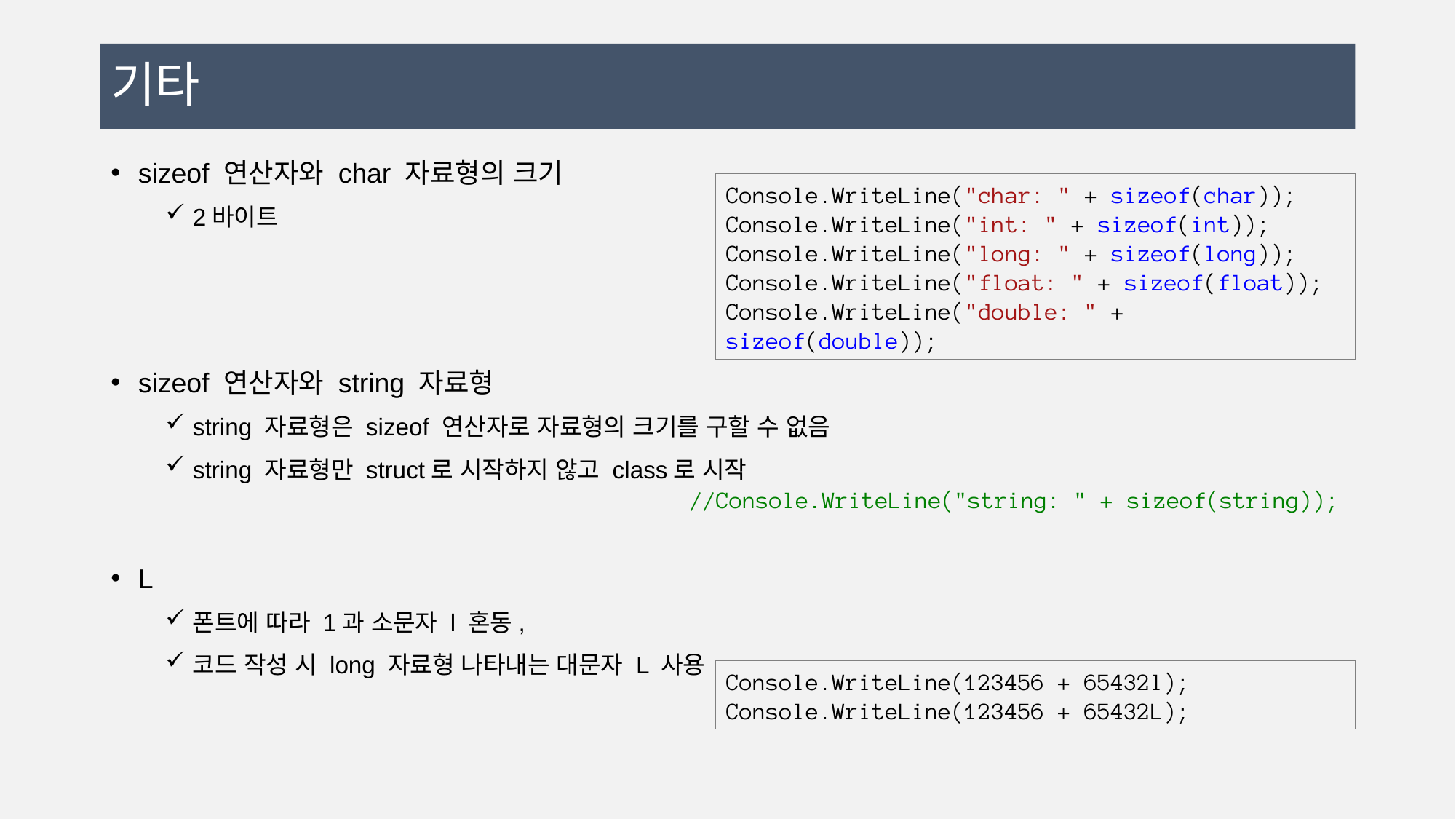

# 기타
sizeof 연산자와 char 자료형의 크기
2바이트

sizeof 연산자와 string 자료형
string 자료형은 sizeof 연산자로 자료형의 크기를 구할 수 없음
string 자료형만 struct로 시작하지 않고 class로 시작

L
폰트에 따라 1과 소문자 l 혼동,
코드 작성 시 long 자료형 나타내는 대문자 L 사용

Console.WriteLine("char: " + sizeof(char));
Console.WriteLine("int: " + sizeof(int));
Console.WriteLine("long: " + sizeof(long));
Console.WriteLine("float: " + sizeof(float));
Console.WriteLine("double: " + sizeof(double));
//Console.WriteLine("string: " + sizeof(string));
Console.WriteLine(123456 + 65432l);
Console.WriteLine(123456 + 65432L);